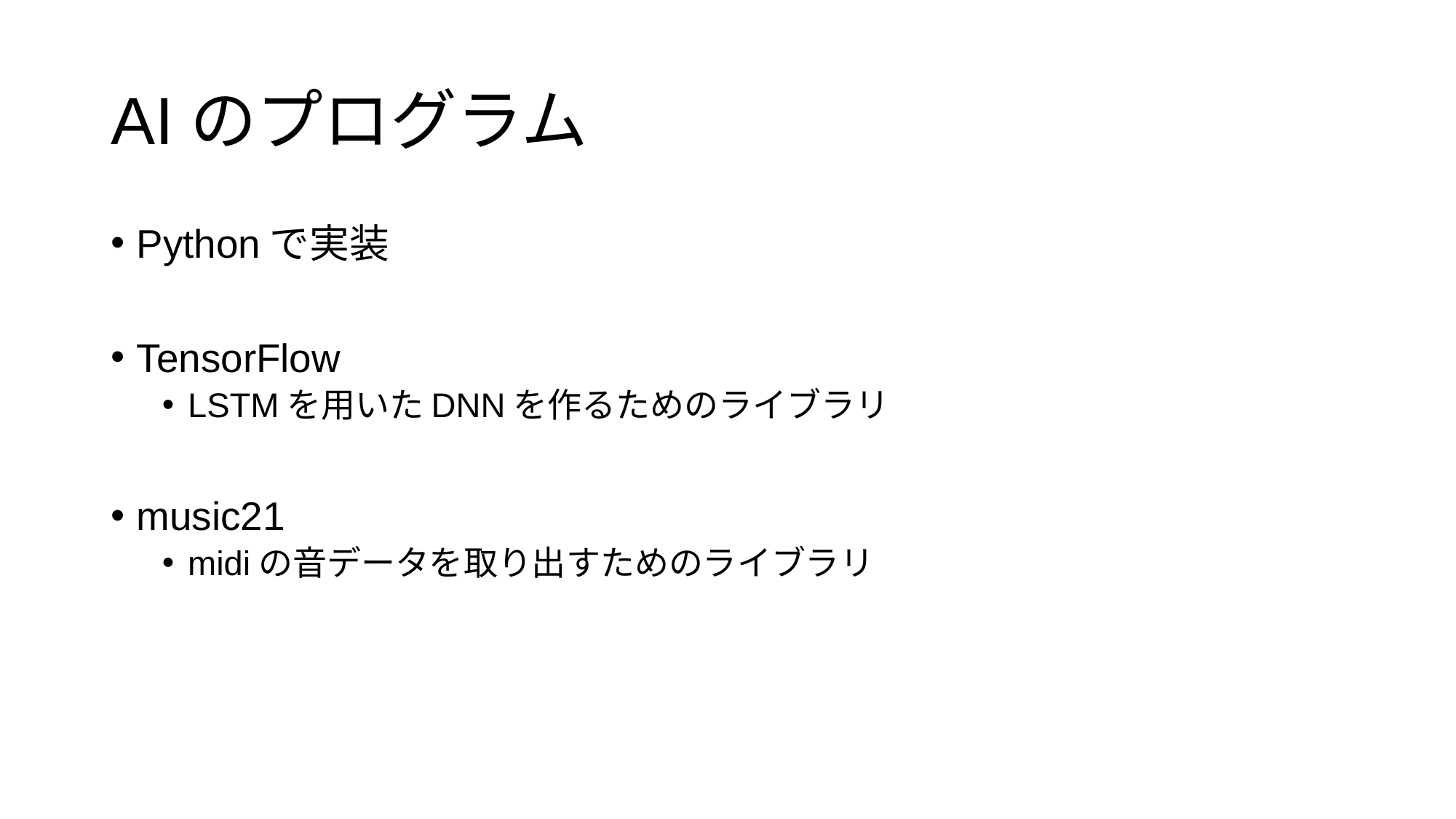

# AIのプログラム
Pythonで実装

TensorFlow
LSTMを用いたDNNを作るためのライブラリ

music21
midiの音データを取り出すためのライブラリ